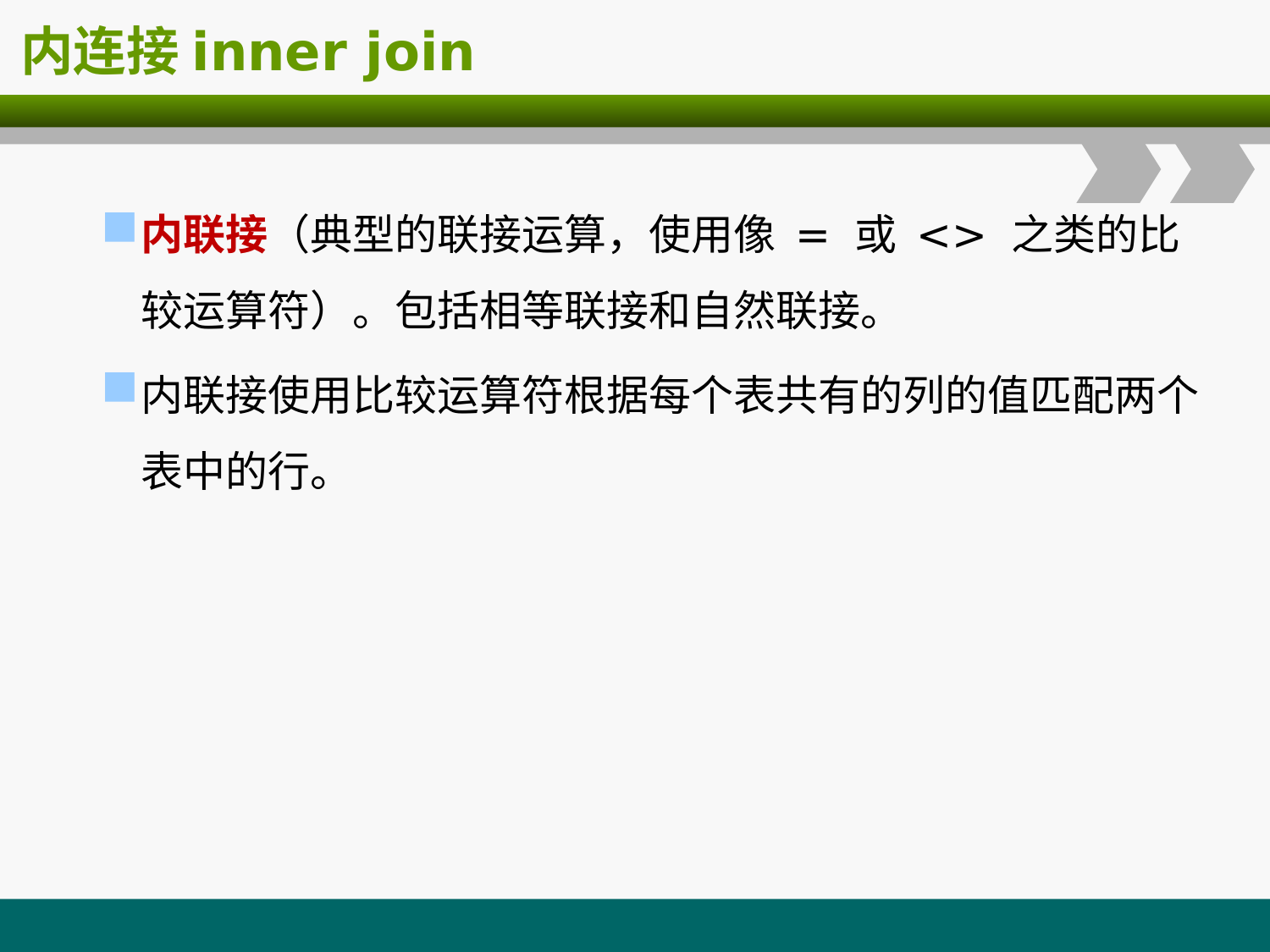

# 内连接inner join
内联接（典型的联接运算，使用像 = 或 <> 之类的比较运算符）。包括相等联接和自然联接。
内联接使用比较运算符根据每个表共有的列的值匹配两个表中的行。